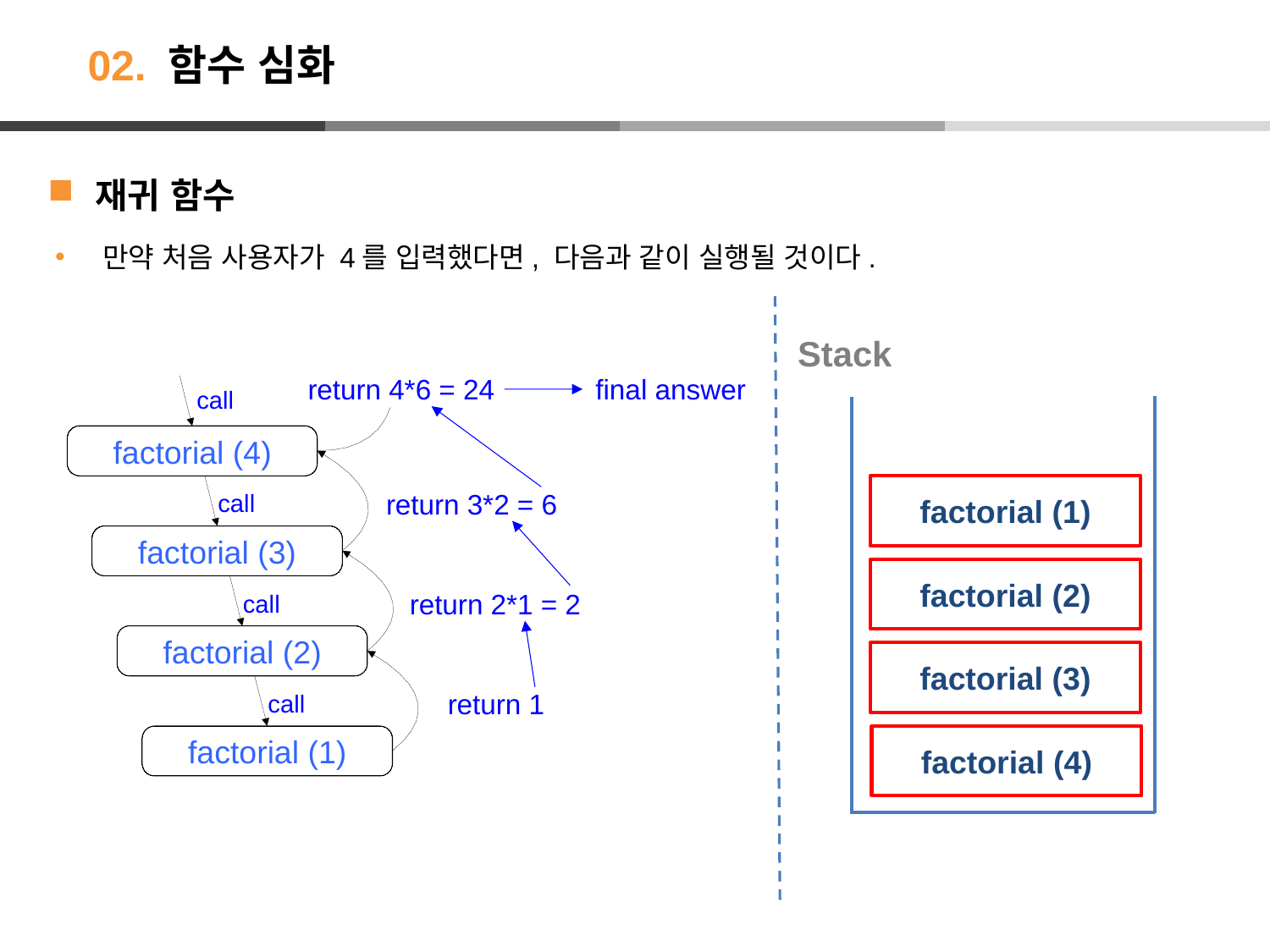

# 02. 함수 심화
재귀 함수
만약 처음 사용자가 4를 입력했다면, 다음과 같이 실행될 것이다.
Stack
final answer
return 4*6 = 24

call

factorial (4)

factorial (1)

return 3*2 = 6
call

factorial (3)

factorial (2)

return 2*1 = 2
call

factorial (2)

factorial (3)

return 1
call

factorial (4)
factorial (1)